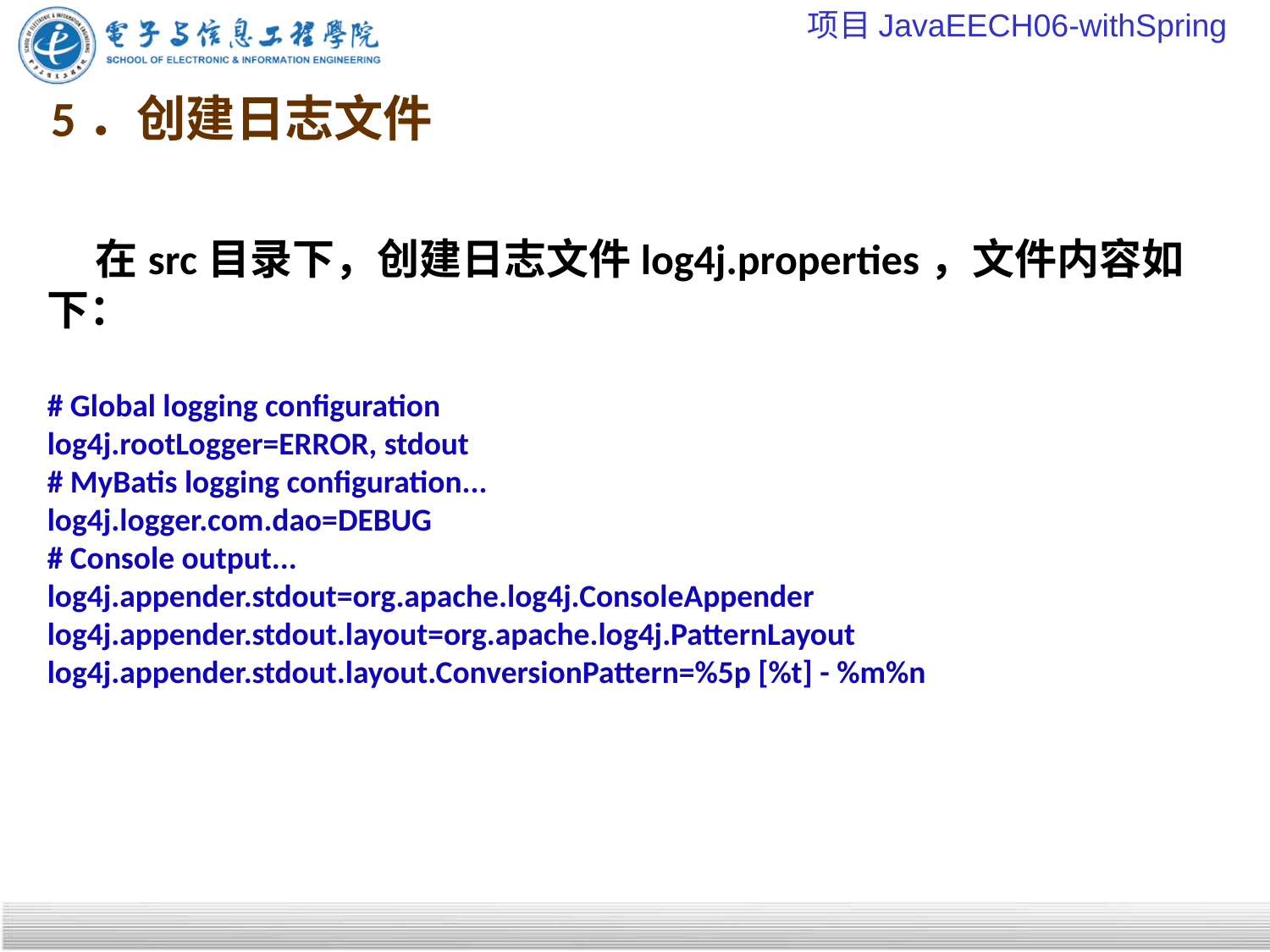

项目JavaEECH06-withSpring
# 5．创建日志文件
    在src目录下，创建日志文件log4j.properties，文件内容如下：

# Global logging configuration
log4j.rootLogger=ERROR, stdout
# MyBatis logging configuration...
log4j.logger.com.dao=DEBUG
# Console output...
log4j.appender.stdout=org.apache.log4j.ConsoleAppender
log4j.appender.stdout.layout=org.apache.log4j.PatternLayout
log4j.appender.stdout.layout.ConversionPattern=%5p [%t] - %m%n